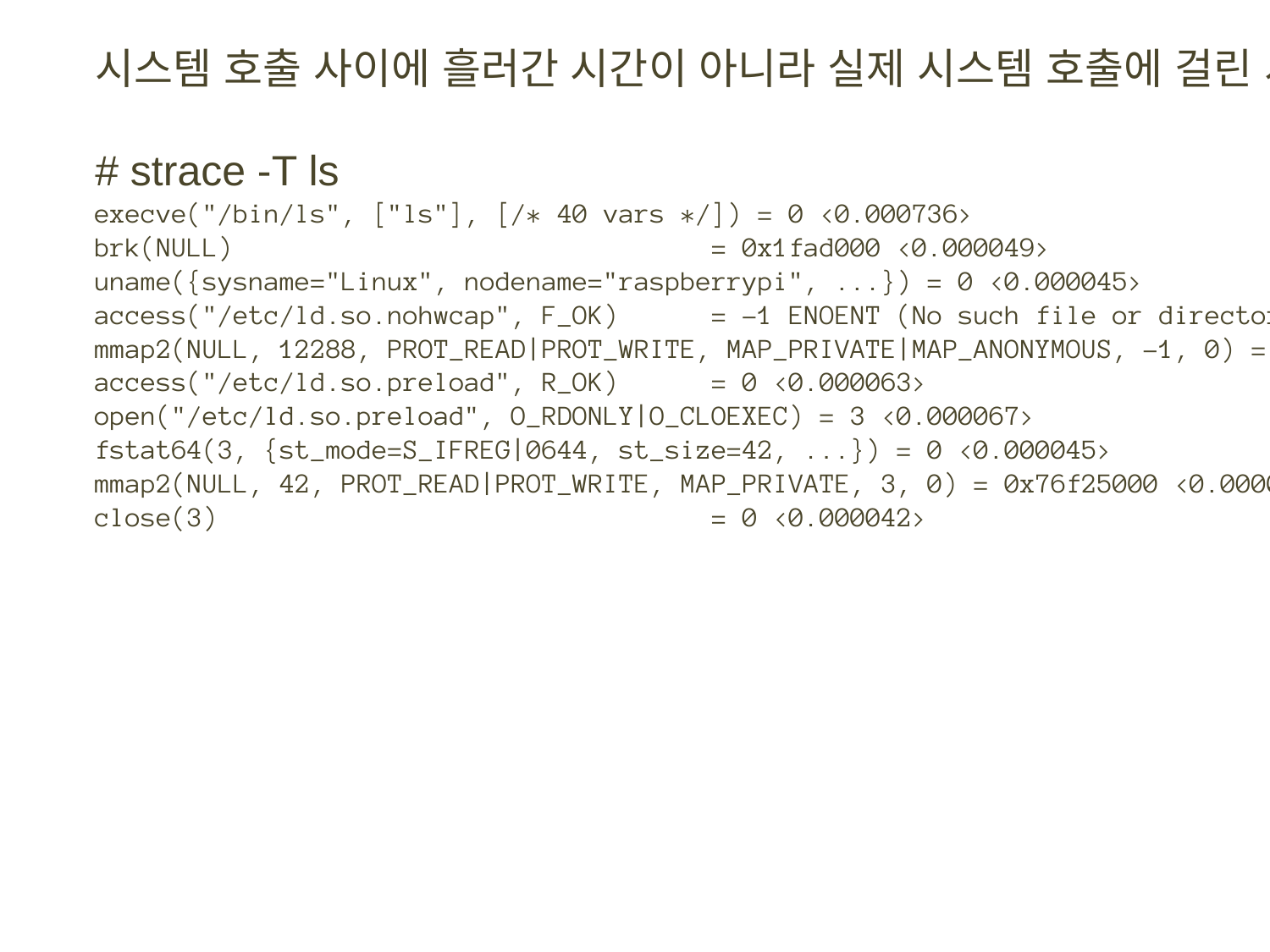

시스템 호출 사이에 흘러간 시간이 아니라 실제 시스템 호출에 걸린 시간을 출력한다.

# strace -T ls
execve("/bin/ls", ["ls"], [/* 40 vars */]) = 0 <0.000736>
brk(NULL)                               = 0x1fad000 <0.000049>
uname({sysname="Linux", nodename="raspberrypi", ...}) = 0 <0.000045>
access("/etc/ld.so.nohwcap", F_OK)      = -1 ENOENT (No such file or directory) <0.000067>
mmap2(NULL, 12288, PROT_READ|PROT_WRITE, MAP_PRIVATE|MAP_ANONYMOUS, -1, 0) = 0x76f26000 <0.000054>
access("/etc/ld.so.preload", R_OK)      = 0 <0.000063>
open("/etc/ld.so.preload", O_RDONLY|O_CLOEXEC) = 3 <0.000067>
fstat64(3, {st_mode=S_IFREG|0644, st_size=42, ...}) = 0 <0.000045>
mmap2(NULL, 42, PROT_READ|PROT_WRITE, MAP_PRIVATE, 3, 0) = 0x76f25000 <0.000053>
close(3)                                = 0 <0.000042>